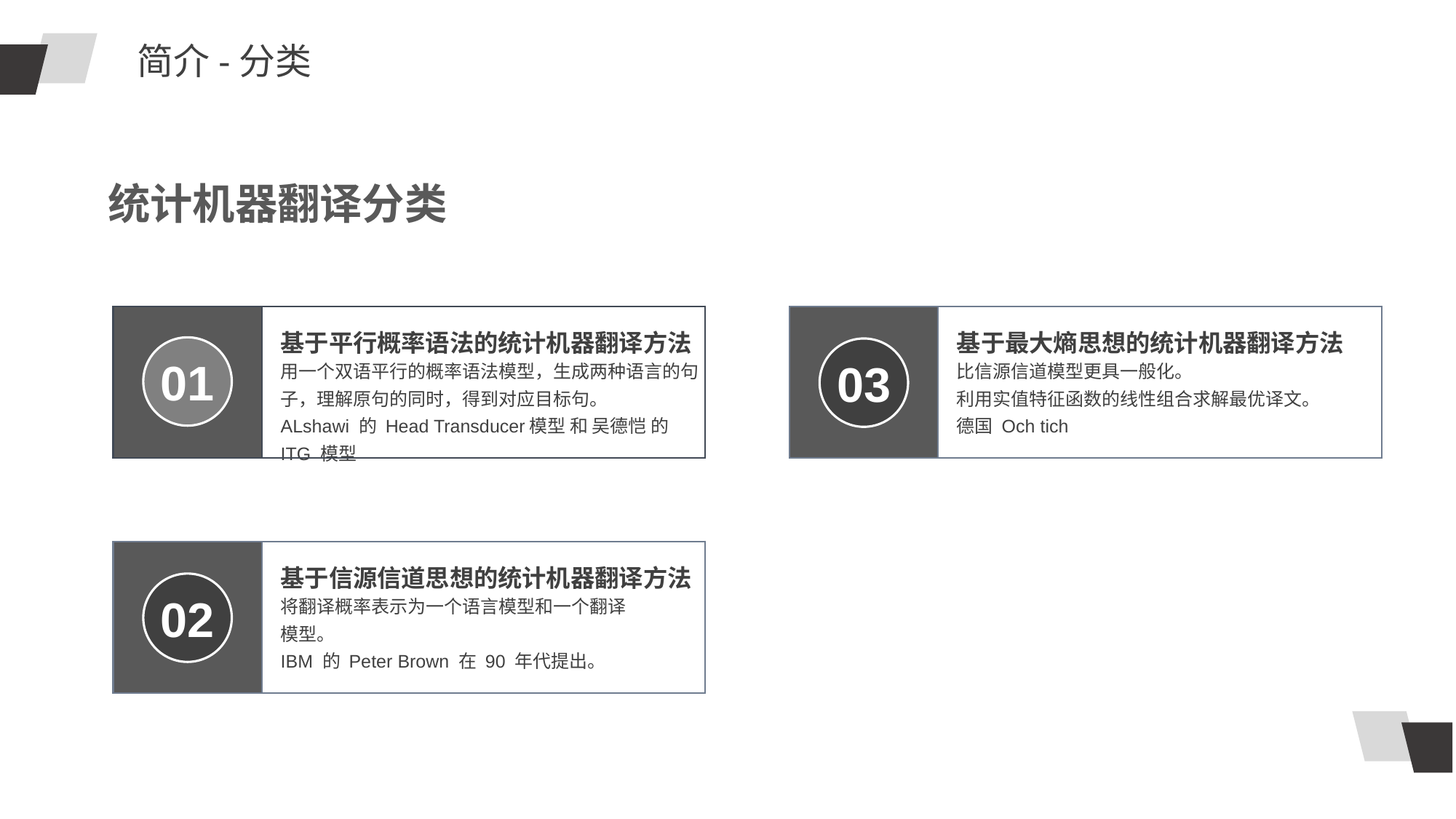

简介-分类
统计机器翻译分类

基于最大熵思想的统计机器翻译方法
基于平行概率语法的统计机器翻译方法
01
03
比信源信道模型更具一般化。
利用实值特征函数的线性组合求解最优译文。
德国 Och tich
用一个双语平行的概率语法模型，生成两种语言的句子，理解原句的同时，得到对应目标句。
ALshawi 的 Head Transducer模型 和 吴德恺 的 ITG 模型

基于信源信道思想的统计机器翻译方法
02
将翻译概率表示为一个语言模型和一个翻译模型。
IBM 的 Peter Brown 在 90 年代提出。